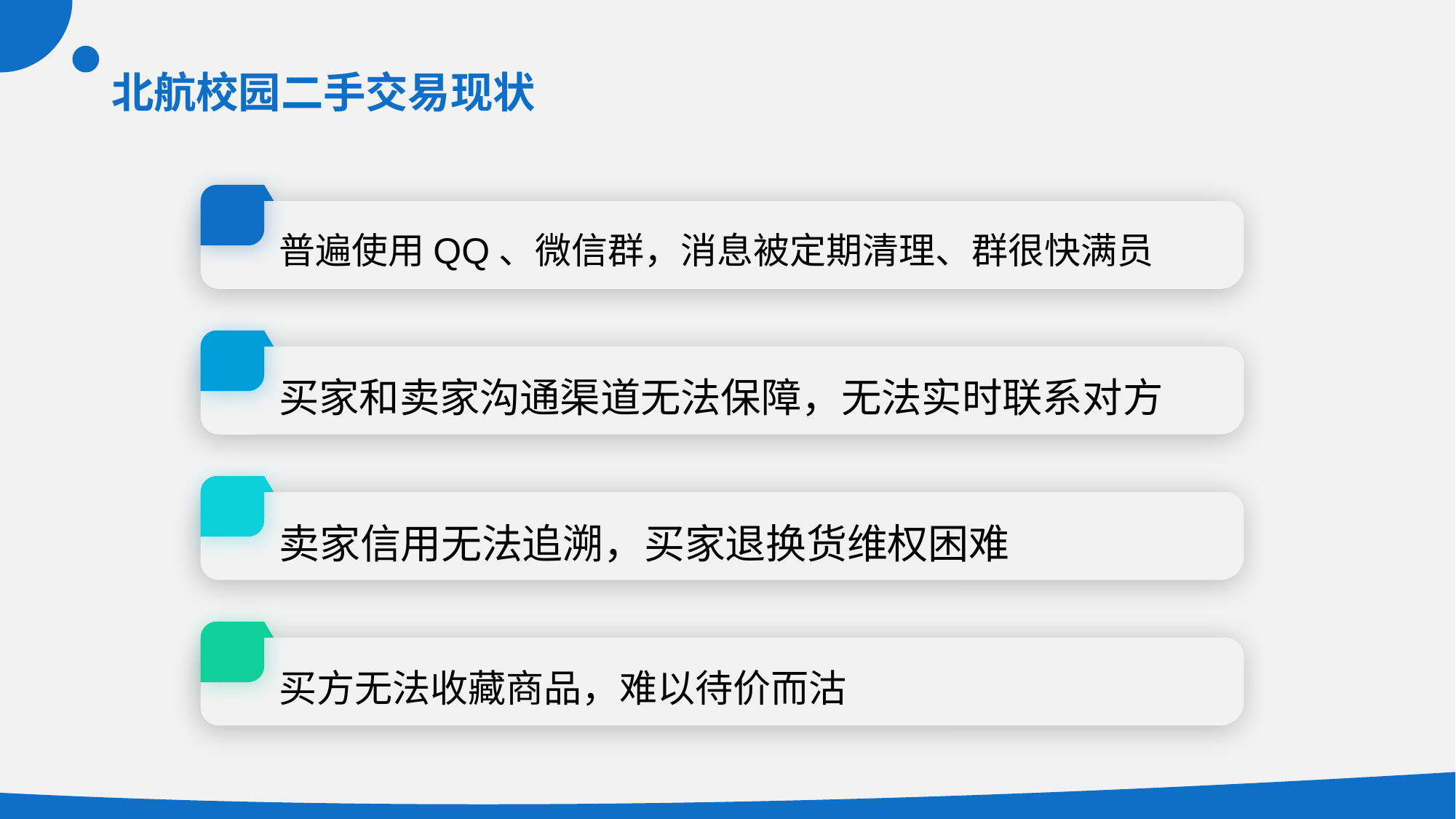

北航校园二手交易现状

普遍使用QQ、微信群，消息被定期清理、群很快满员

买家和卖家沟通渠道无法保障，无法实时联系对方

卖家信用无法追溯，买家退换货维权困难

买方无法收藏商品，难以待价而沽